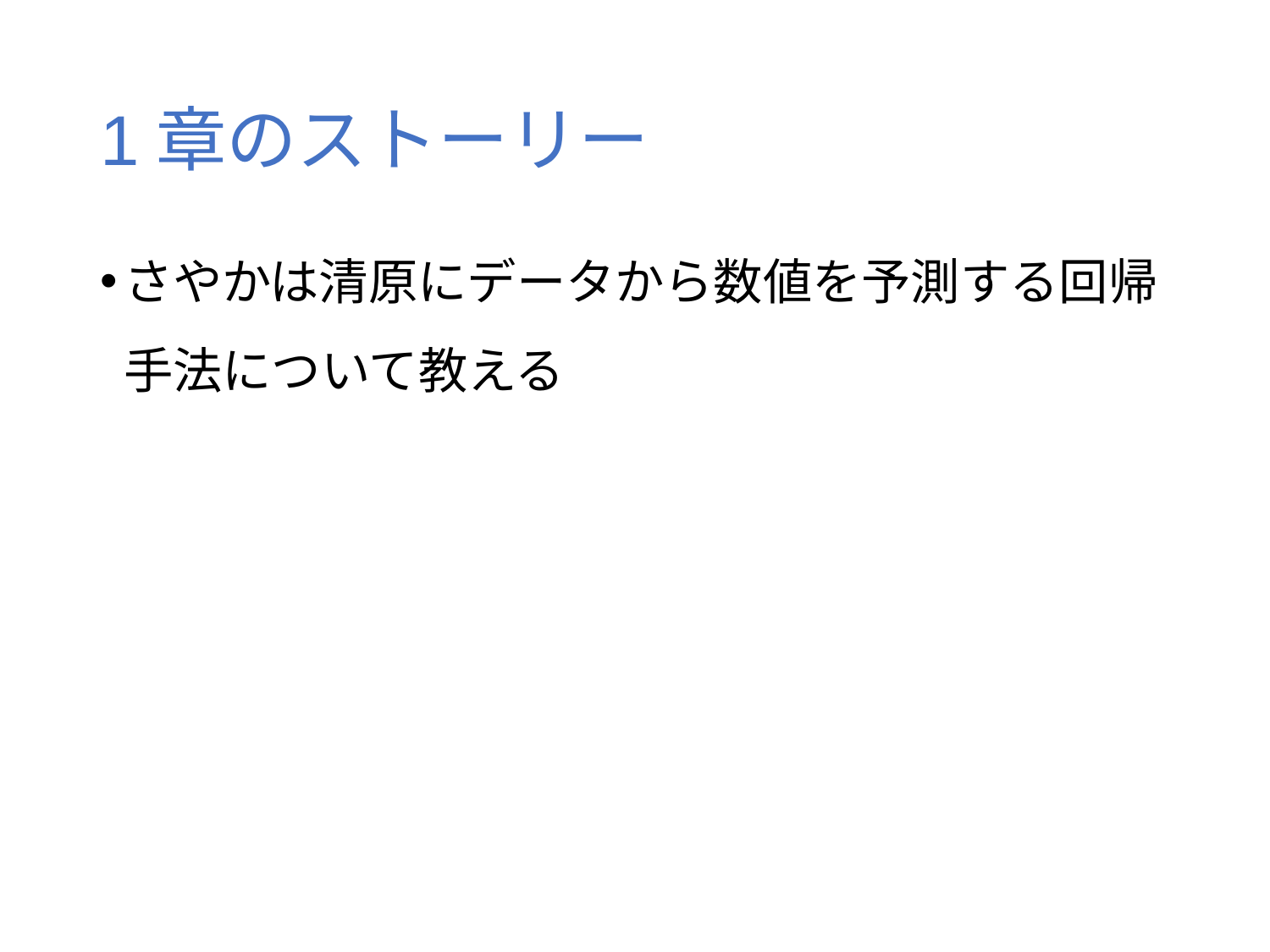

# 1章のストーリー
さやかは清原にデータから数値を予測する回帰手法について教える